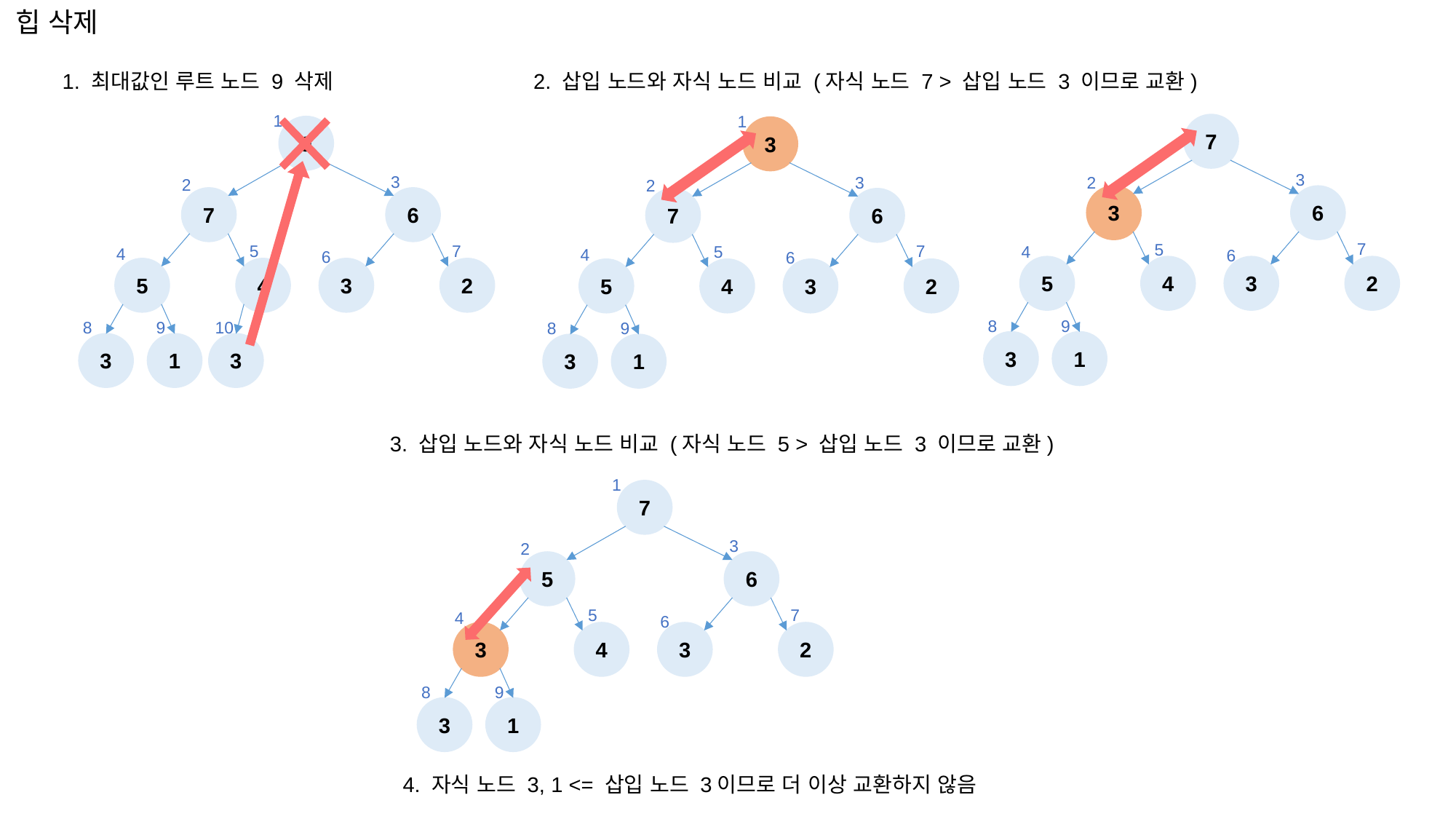

힙 삭제
1. 최대값인 루트 노드 9 삭제
1
9
3
2
7
6
7
5
4
6
5
4
3
2
8
9
10
3
1
3
2. 삽입 노드와 자식 노드 비교 (자식 노드 7 > 삽입 노드 3 이므로 교환)
1

7
3
3
3
2
2
3
6
7
6
7
5
7
5
4
4
6
6
5
4
3
2
5
4
3
2
8
9
8
9
3
1
3
1

3. 삽입 노드와 자식 노드 비교 (자식 노드 5 > 삽입 노드 3 이므로 교환)
1
7
3
2
5
6

7
5
4
6
3
4
3
2
8
9
3
1
4. 자식 노드 3, 1 <= 삽입 노드 3이므로 더 이상 교환하지 않음